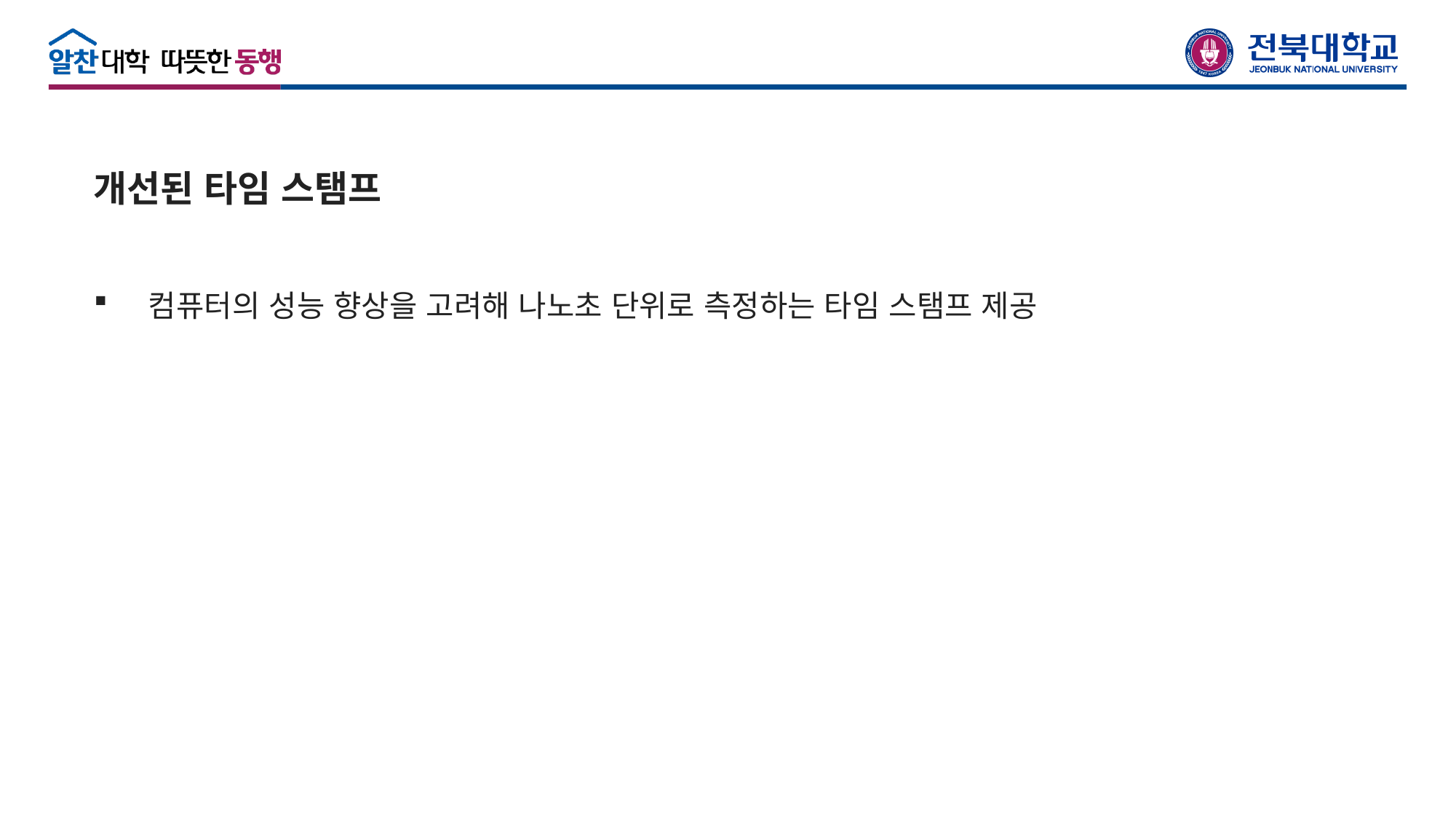

개선된 타임 스탬프
컴퓨터의 성능 향상을 고려해 나노초 단위로 측정하는 타임 스탬프 제공